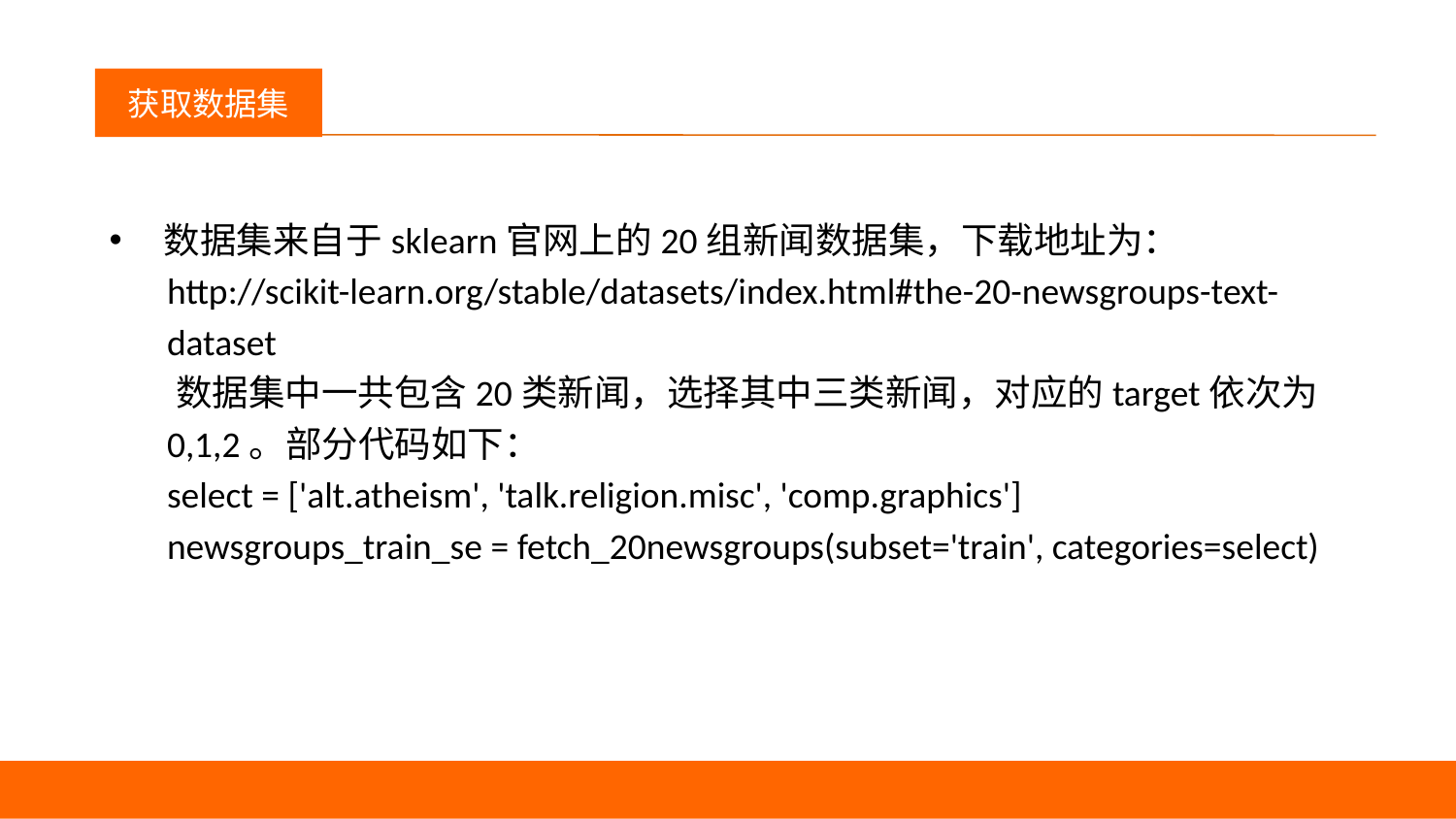

议程
获取数据集

数据集来自于sklearn官网上的20组新闻数据集，下载地址为：
       http://scikit-learn.org/stable/datasets/index.html#the-20-newsgroups-text-
       dataset
       数据集中一共包含20类新闻，选择其中三类新闻，对应的target依次为
       0,1,2。部分代码如下：
       select = ['alt.atheism', 'talk.religion.misc', 'comp.graphics']
       newsgroups_train_se = fetch_20newsgroups(subset='train', categories=select)